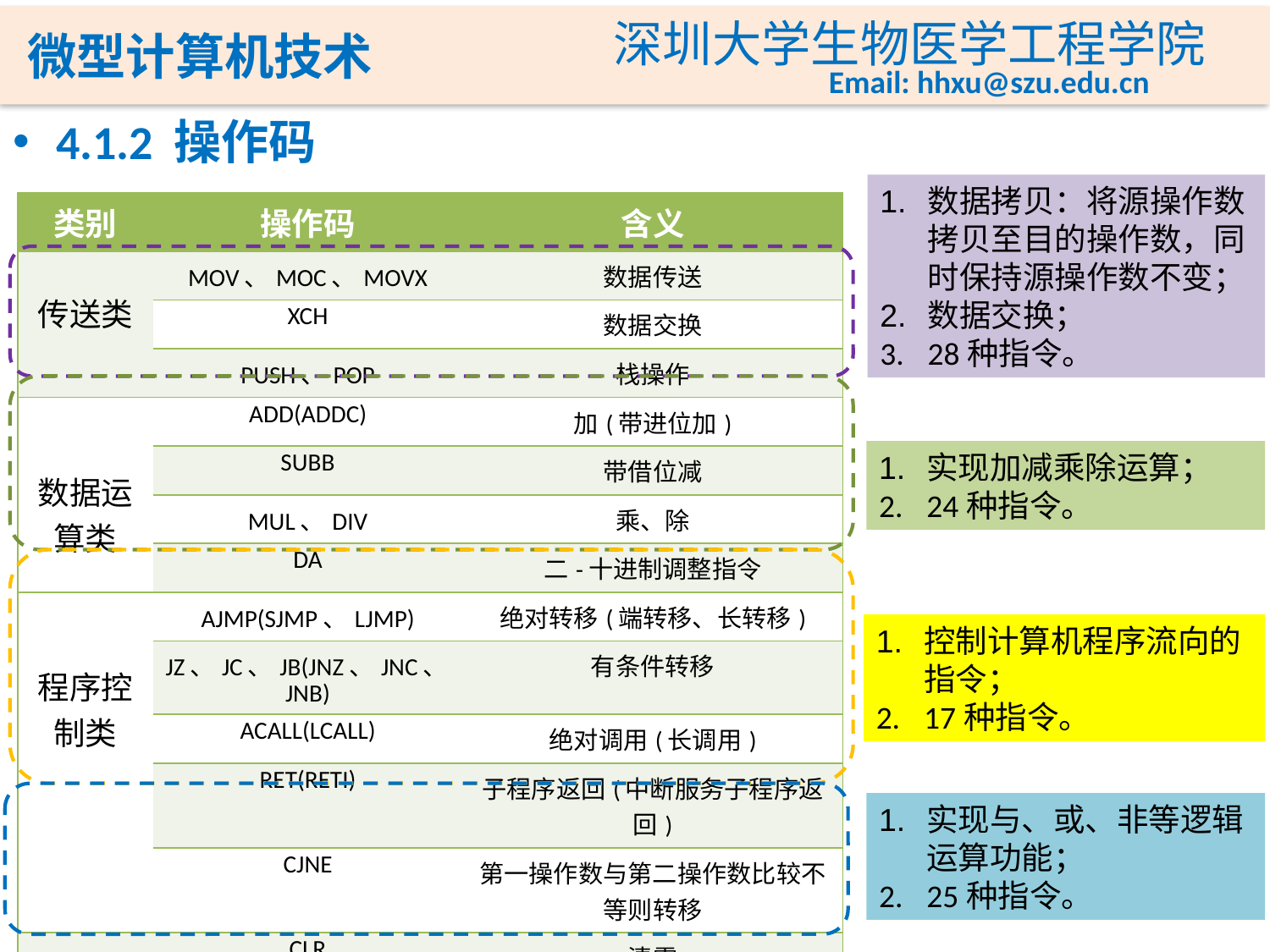

4.1.2 操作码
数据拷贝：将源操作数拷贝至目的操作数，同时保持源操作数不变；
数据交换；
28种指令。
| 类别 | 操作码 | 含义 |
| --- | --- | --- |
| 传送类 | MOV、MOC、MOVX | 数据传送 |
|  | XCH | 数据交换 |
|  | PUSH、POP | 栈操作 |
| 数据运算类 | ADD(ADDC) | 加(带进位加) |
|  | SUBB | 带借位减 |
|  | MUL、DIV | 乘、除 |
|  | DA | 二-十进制调整指令 |
| 程序控制类 | AJMP(SJMP、LJMP) | 绝对转移(端转移、长转移) |
|  | JZ、JC、JB(JNZ、JNC、JNB) | 有条件转移 |
|  | ACALL(LCALL) | 绝对调用(长调用) |
|  | RET(RETI) | 子程序返回(中断服务子程序返回) |
|  | CJNE | 第一操作数与第二操作数比较不等则转移 |
| 逻辑操作类 | CLR | 清零 |
|  | ANL、ORL、XRL | 与、或、异或 |
|  | RLC | 带进位左移 |

实现加减乘除运算；
24种指令。

控制计算机程序流向的指令；
17种指令。

实现与、或、非等逻辑运算功能；
25种指令。
5